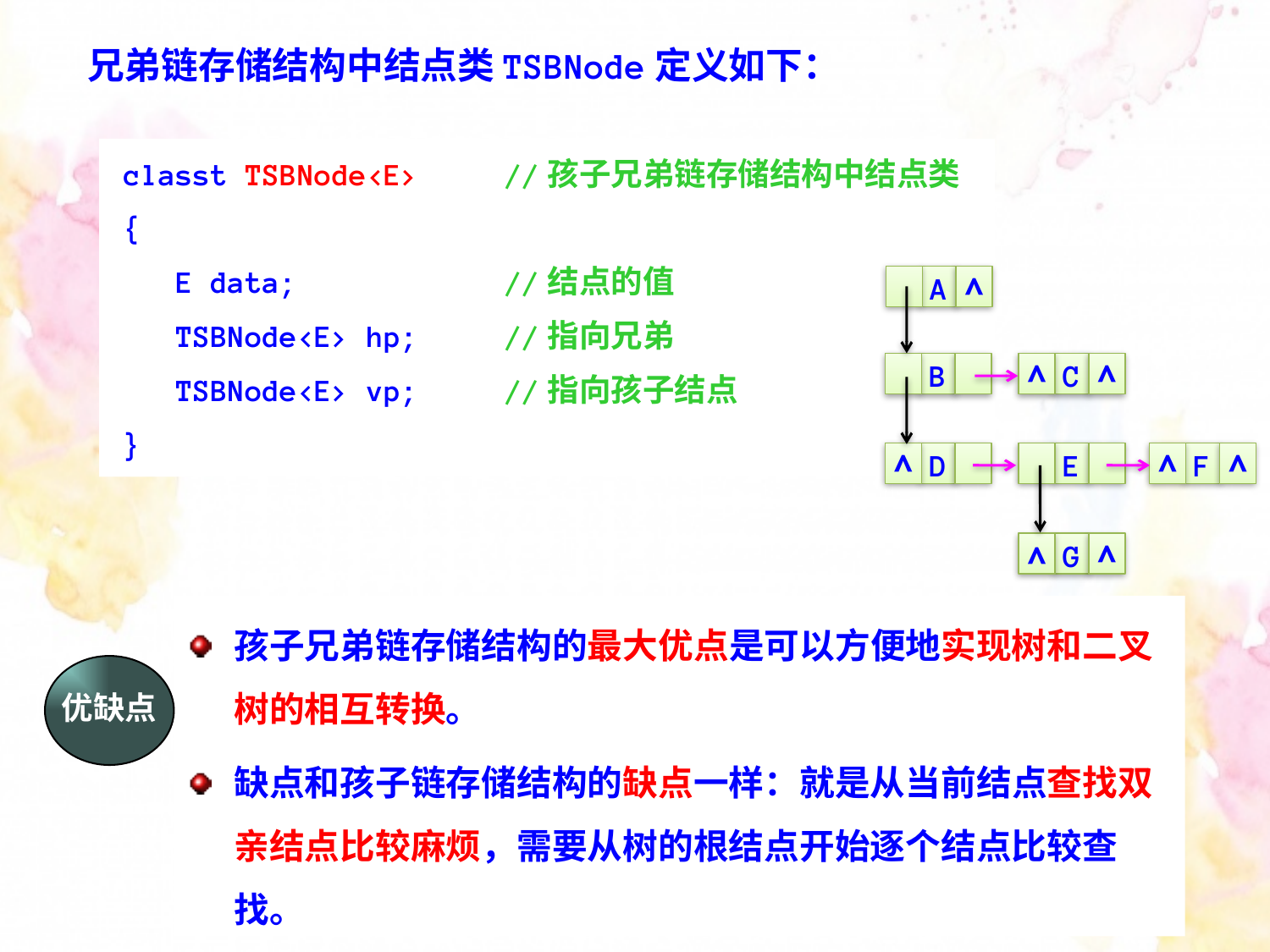

兄弟链存储结构中结点类TSBNode定义如下：
classt TSBNode<E>	//孩子兄弟链存储结构中结点类
{
   E data;		//结点的值
   TSBNode<E> hp;	//指向兄弟
   TSBNode<E> vp;	//指向孩子结点
}

A
∧

B

∧

C
∧

∧

D

E

∧

F
∧

∧
G
∧
孩子兄弟链存储结构的最大优点是可以方便地实现树和二叉树的相互转换。
缺点和孩子链存储结构的缺点一样：就是从当前结点查找双亲结点比较麻烦，需要从树的根结点开始逐个结点比较查找。
优缺点